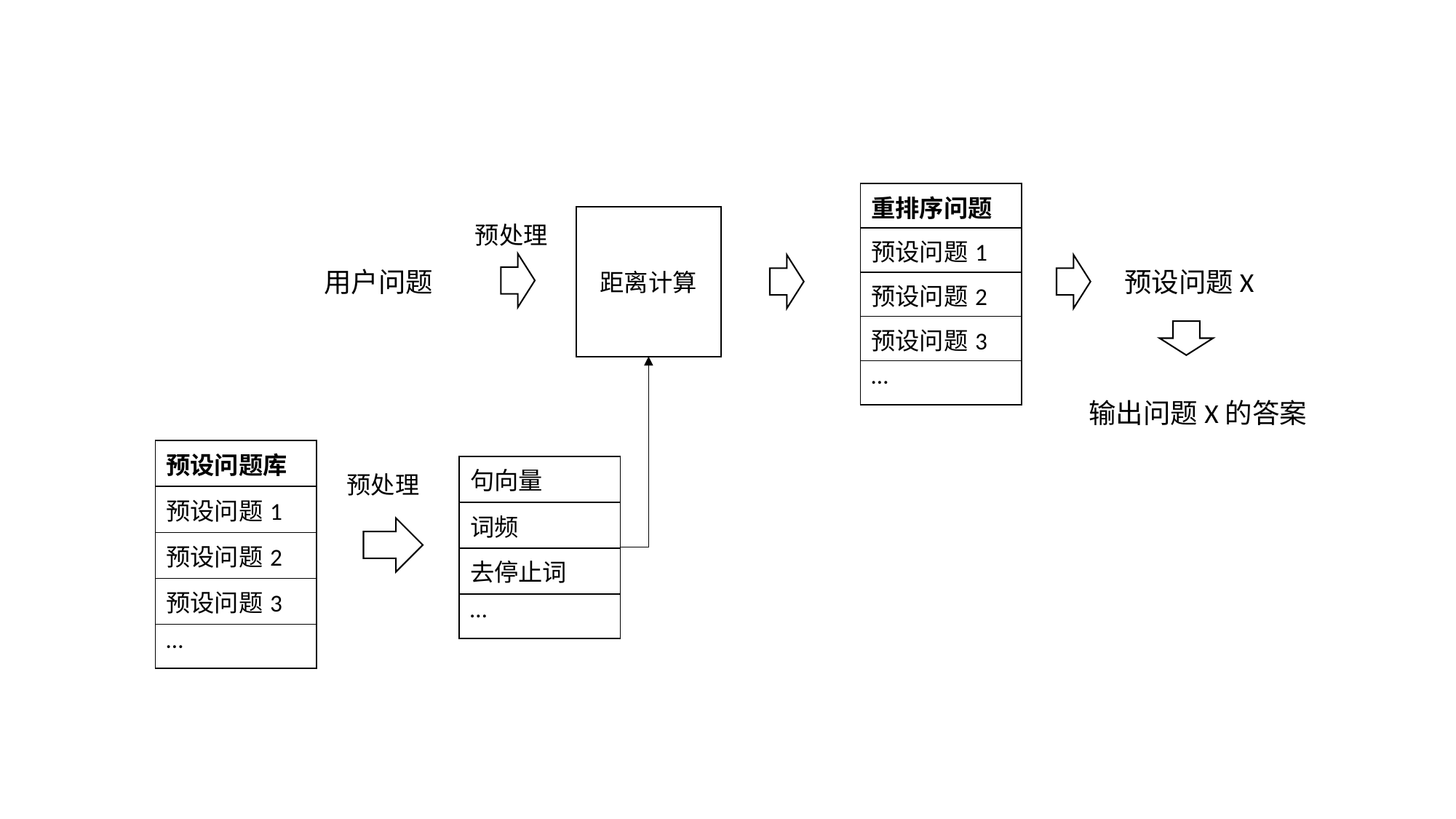

| 重排序问题 |
| --- |
| 预设问题1 |
| 预设问题2 |
| 预设问题3 |
| … |
距离计算
预处理

用户问题
预设问题X

输出问题X的答案
| 预设问题库 |
| --- |
| 预设问题1 |
| 预设问题2 |
| 预设问题3 |
| … |
| 句向量 |
| --- |
| 词频 |
| 去停止词 |
| … |
预处理